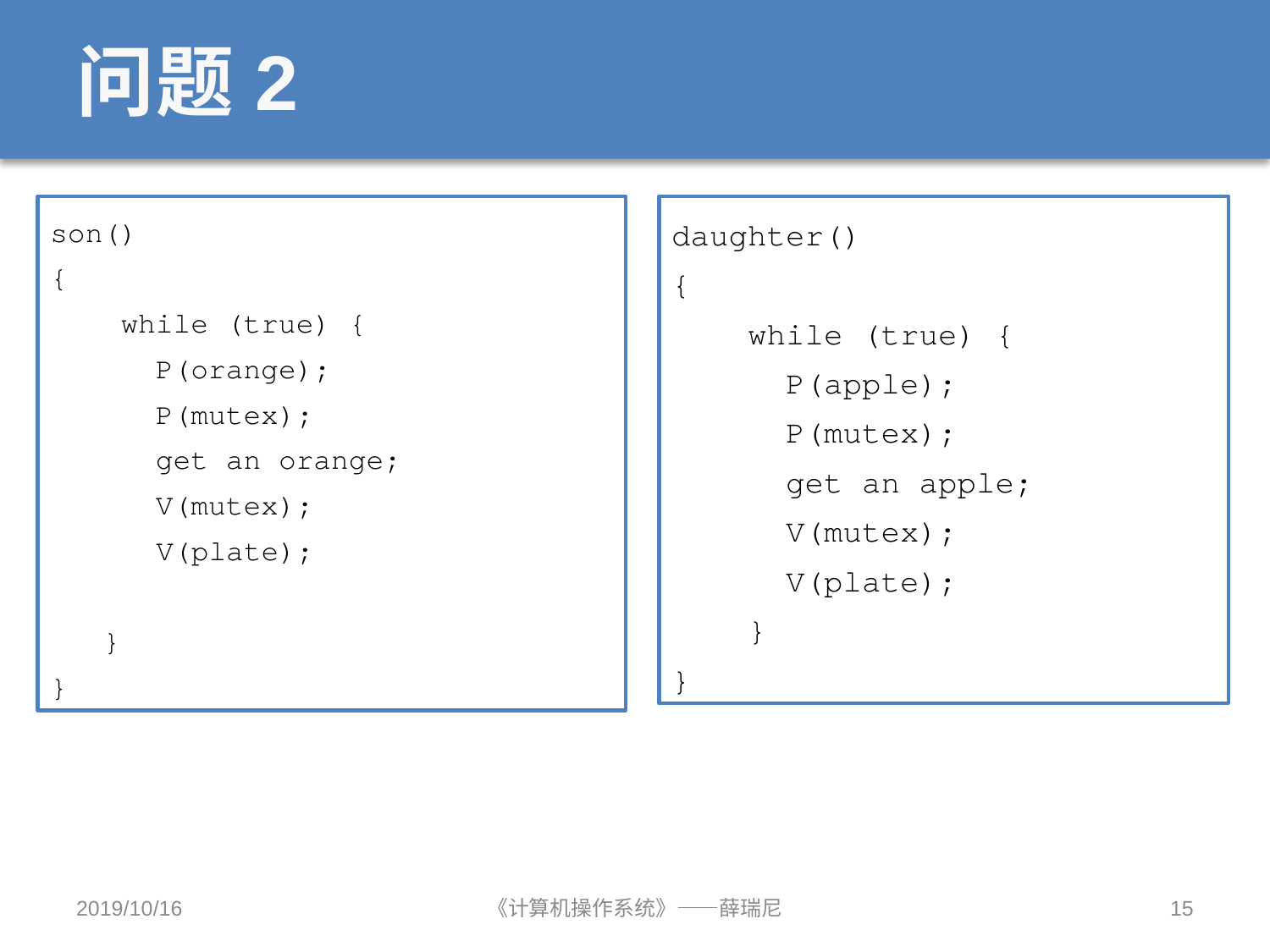

# 问题2
son()
{
    while (true) {
      P(orange);
      P(mutex);
      get an orange;
      V(mutex);
      V(plate);
   }
}
daughter()
{
    while (true) {
      P(apple);
      P(mutex);
      get an apple;
      V(mutex);
      V(plate);
    }
}
2019/10/16
《计算机操作系统》——薛瑞尼
15